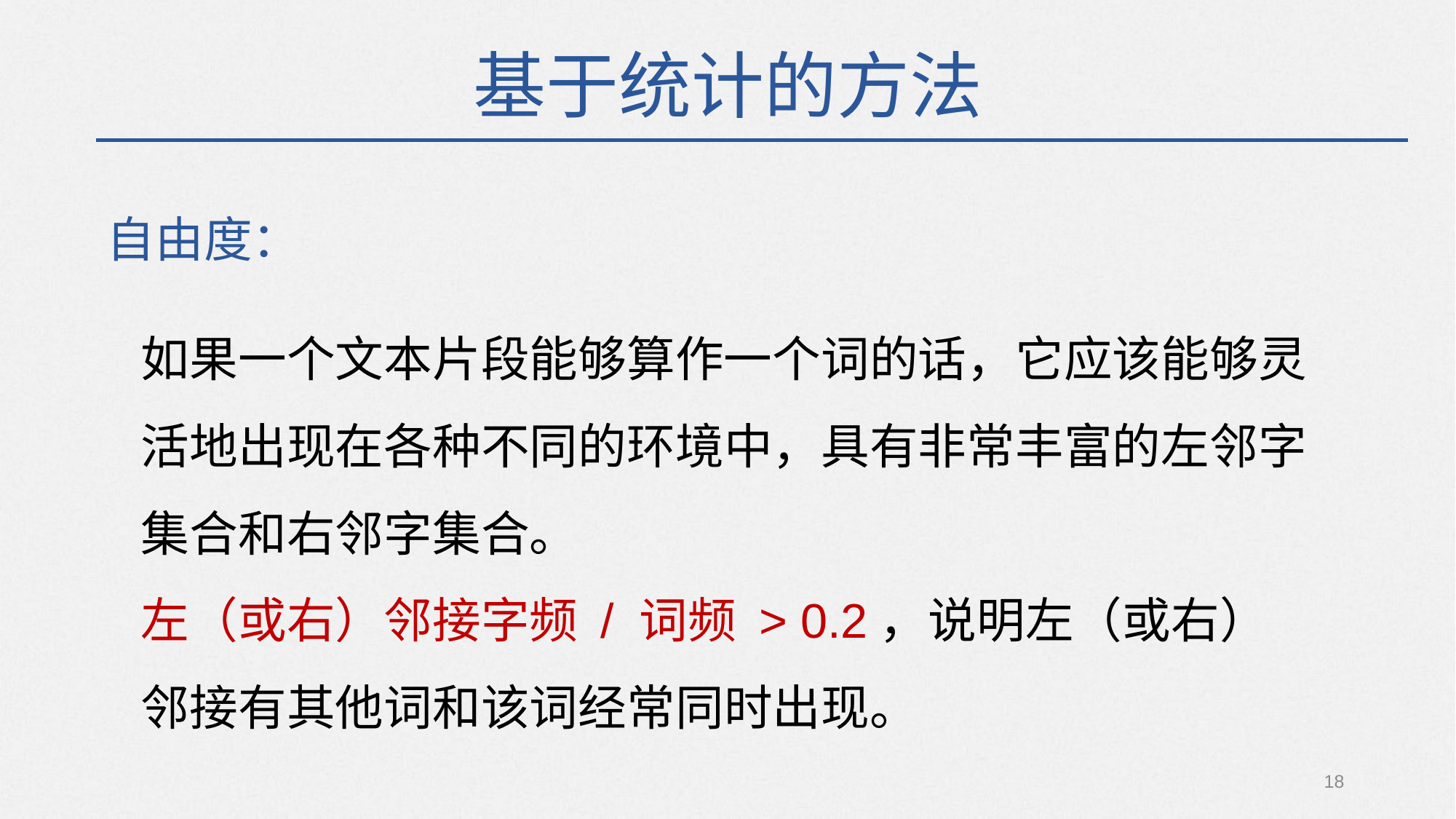

基于统计的方法
自由度：
如果一个文本片段能够算作一个词的话，它应该能够灵活地出现在各种不同的环境中，具有非常丰富的左邻字集合和右邻字集合。
左（或右）邻接字频 / 词频 > 0.2，说明左（或右）邻接有其他词和该词经常同时出现。
18